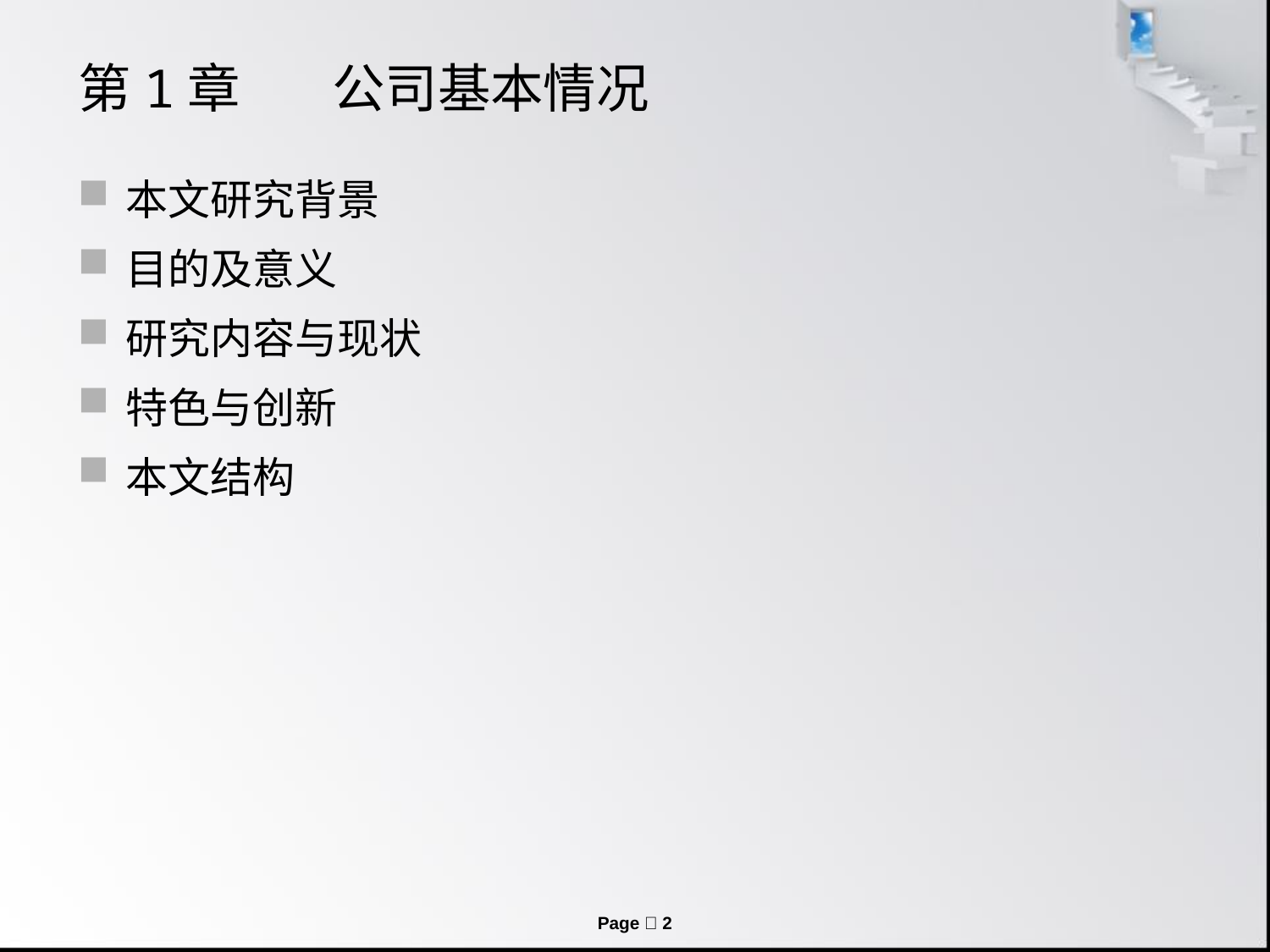

# 第1章	公司基本情况
本文研究背景
目的及意义
研究内容与现状
特色与创新
本文结构